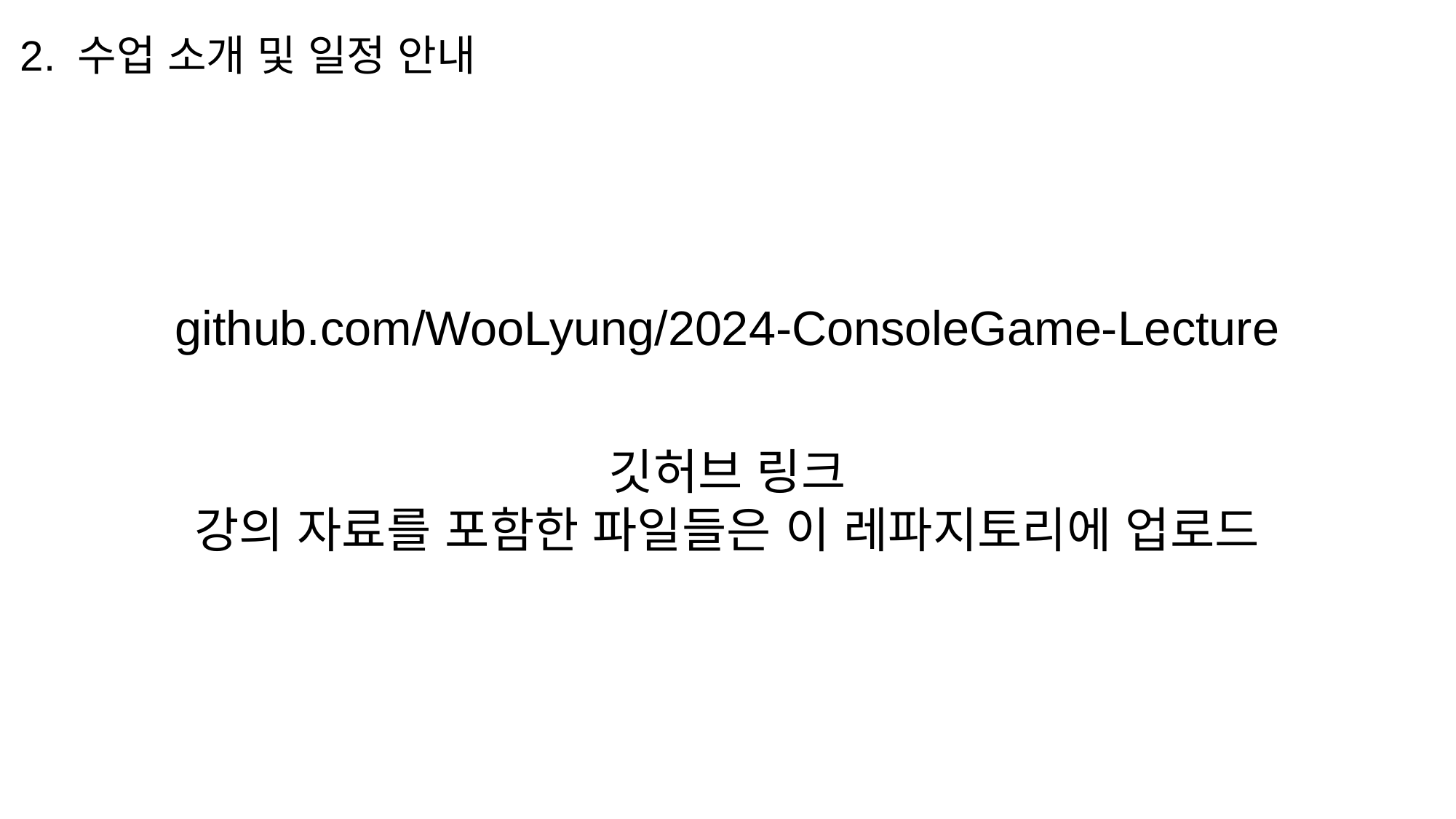

2. 수업 소개 및 일정 안내
github.com/WooLyung/2024-ConsoleGame-Lecture
깃허브 링크
강의 자료를 포함한 파일들은 이 레파지토리에 업로드